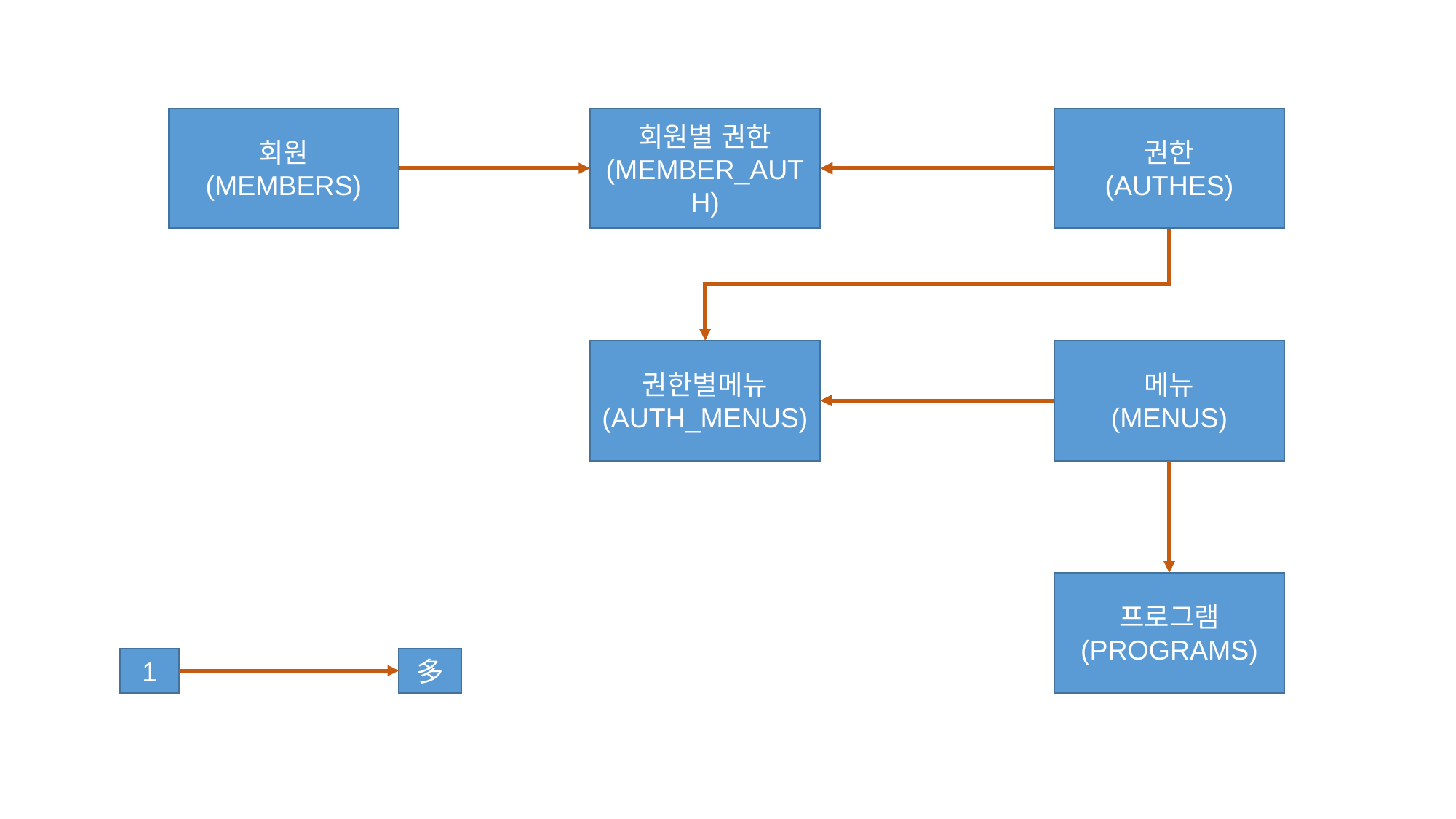

회원
(MEMBERS)
회원별 권한
(MEMBER_AUTH)
권한
(AUTHES)
권한별메뉴
(AUTH_MENUS)
메뉴
(MENUS)
프로그램
(PROGRAMS)
1
多